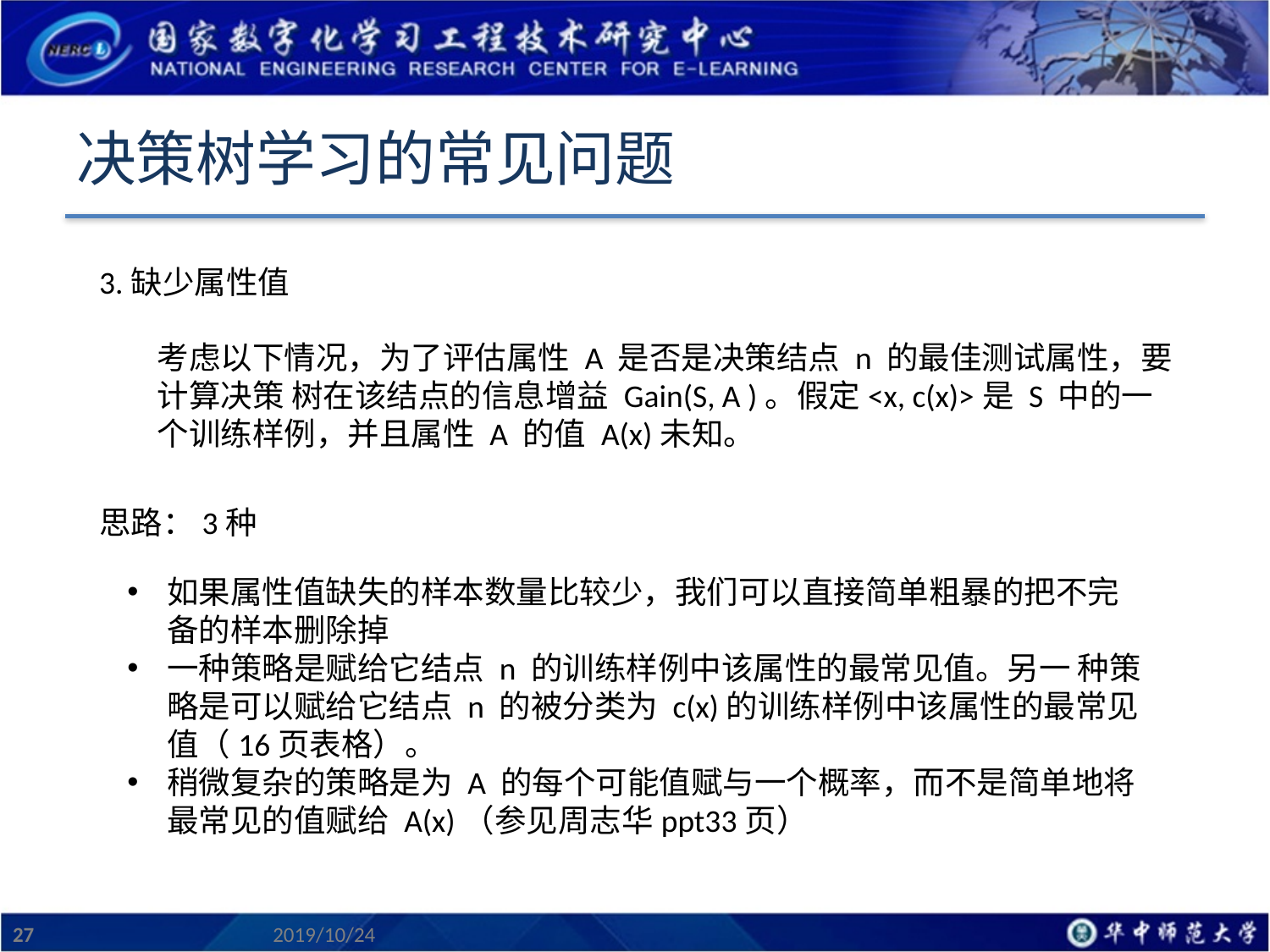

# 决策树学习的常见问题
3.缺少属性值
考虑以下情况，为了评估属性 A 是否是决策结点 n 的最佳测试属性，要计算决策 树在该结点的信息增益 Gain(S, A )。假定<x, c(x)>是 S 中的一个训练样例，并且属性 A 的值 A(x)未知。
思路：3种
如果属性值缺失的样本数量比较少，我们可以直接简单粗暴的把不完备的样本删除掉
一种策略是赋给它结点 n 的训练样例中该属性的最常见值。另一 种策略是可以赋给它结点 n 的被分类为 c(x)的训练样例中该属性的最常见值（16页表格）。
稍微复杂的策略是为 A 的每个可能值赋与一个概率，而不是简单地将最常见的值赋给 A(x)（参见周志华ppt33页）
27
2019/10/24